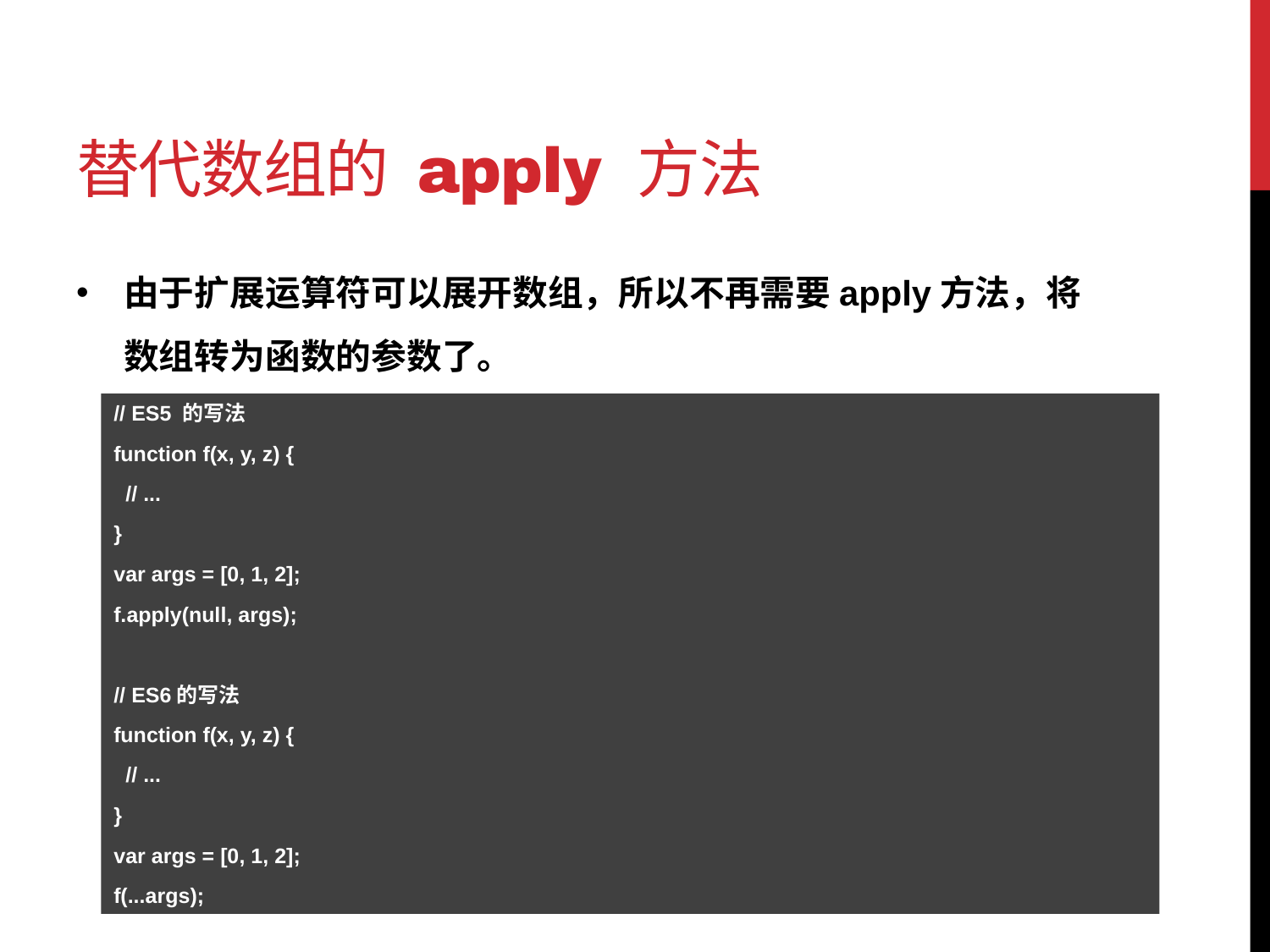

# 替代数组的 apply 方法
由于扩展运算符可以展开数组，所以不再需要apply方法，将数组转为函数的参数了。

// ES5 的写法
function f(x, y, z) {
  // ...
}
var args = [0, 1, 2];
f.apply(null, args);

// ES6的写法
function f(x, y, z) {
  // ...
}
var args = [0, 1, 2];
f(...args);